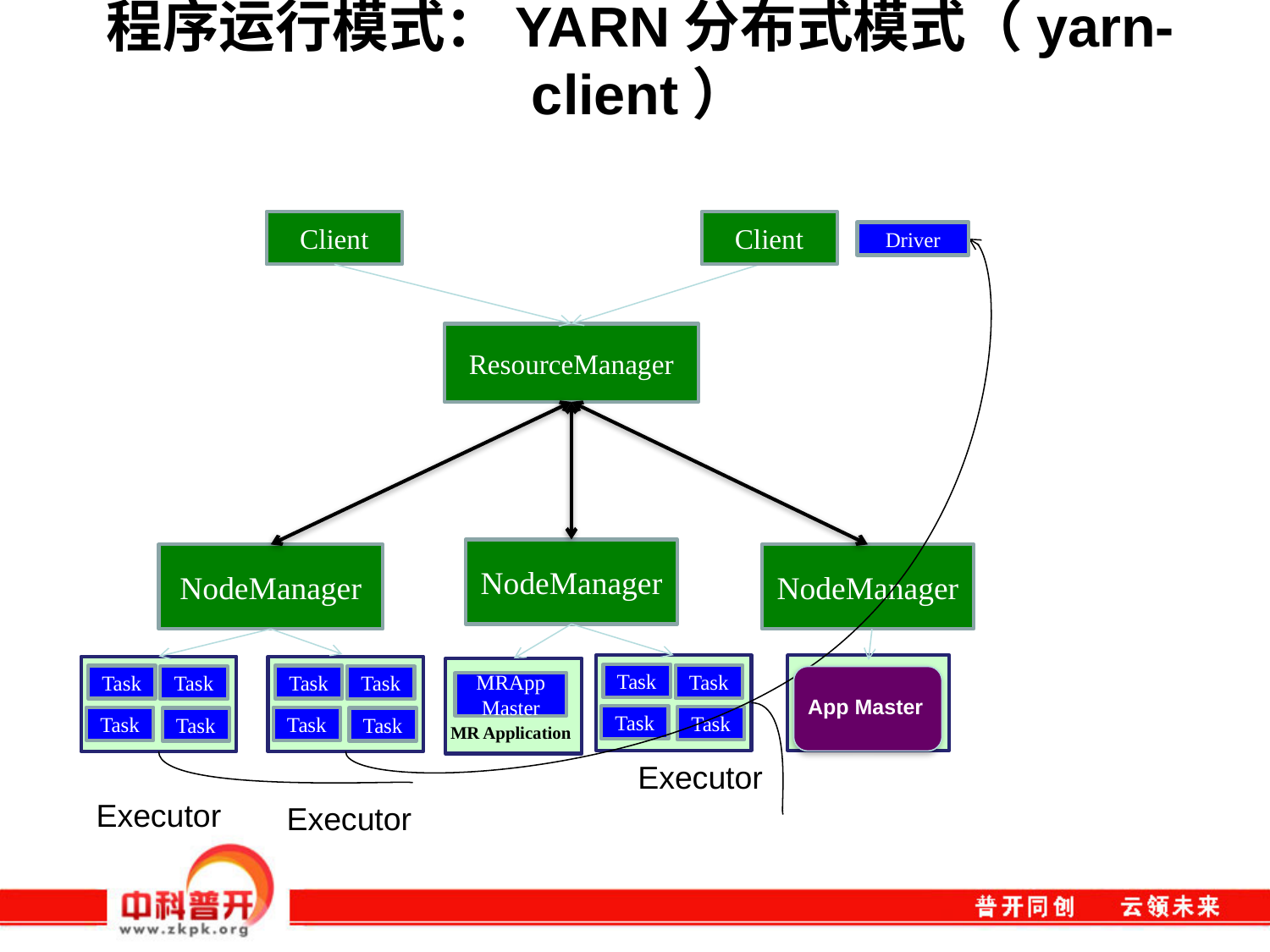

# 程序运行模式：YARN分布式模式（yarn-client）
Client
Client
Driver
ResourceManager
NodeManager
NodeManager
NodeManager

Task
Task
Task
Task
Task
Task

MRAppMaster
App Master
Task
Task
Task
Task
Task
Task
MR Application
Executor
Executor
Executor